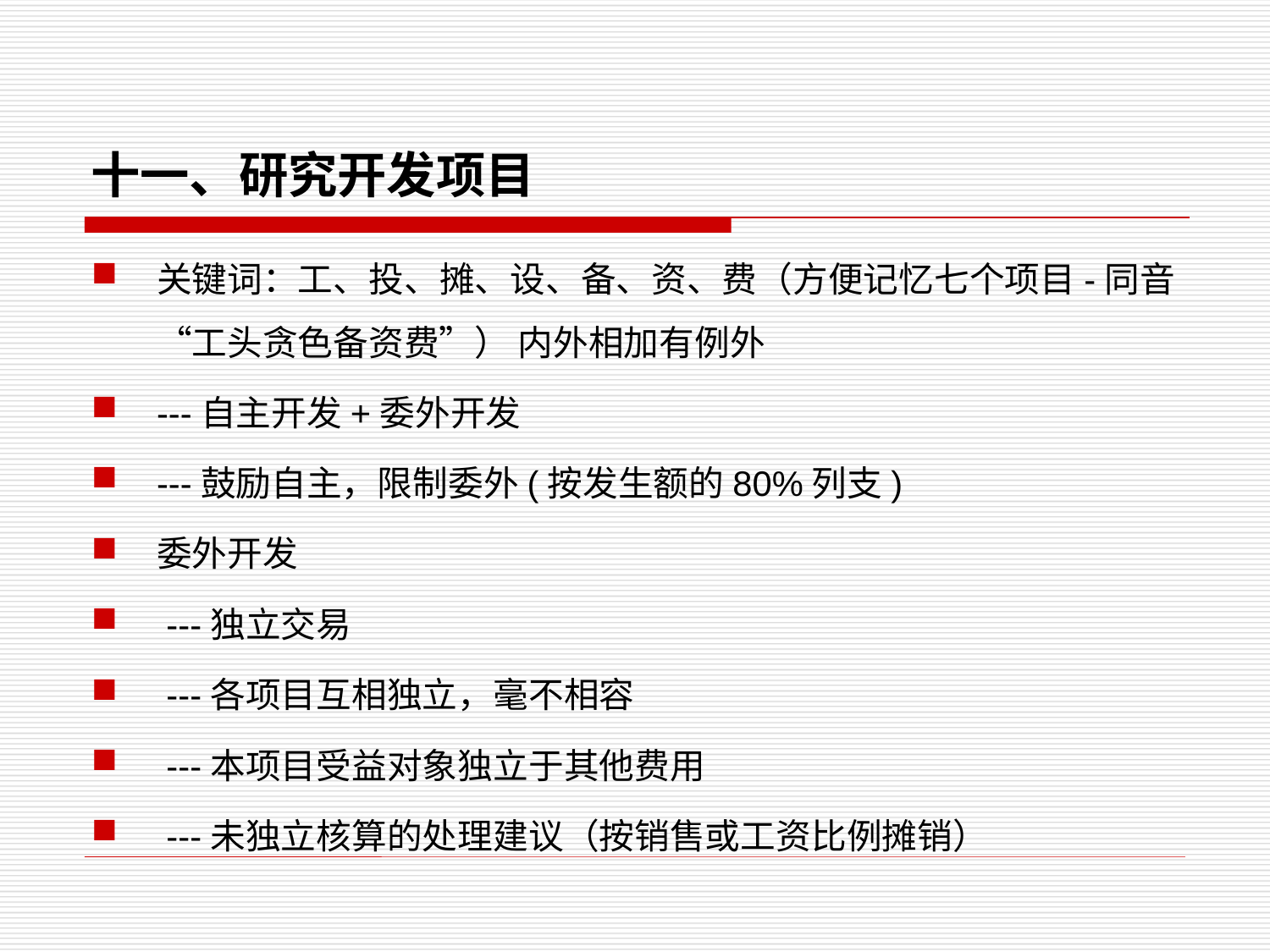

# 十一、研究开发项目
关键词：工、投、摊、设、备、资、费（方便记忆七个项目-同音“工头贪色备资费”） 内外相加有例外
---自主开发+委外开发
---鼓励自主，限制委外(按发生额的80%列支)
委外开发
 ---独立交易
 ---各项目互相独立，毫不相容
 ---本项目受益对象独立于其他费用
 ---未独立核算的处理建议（按销售或工资比例摊销）